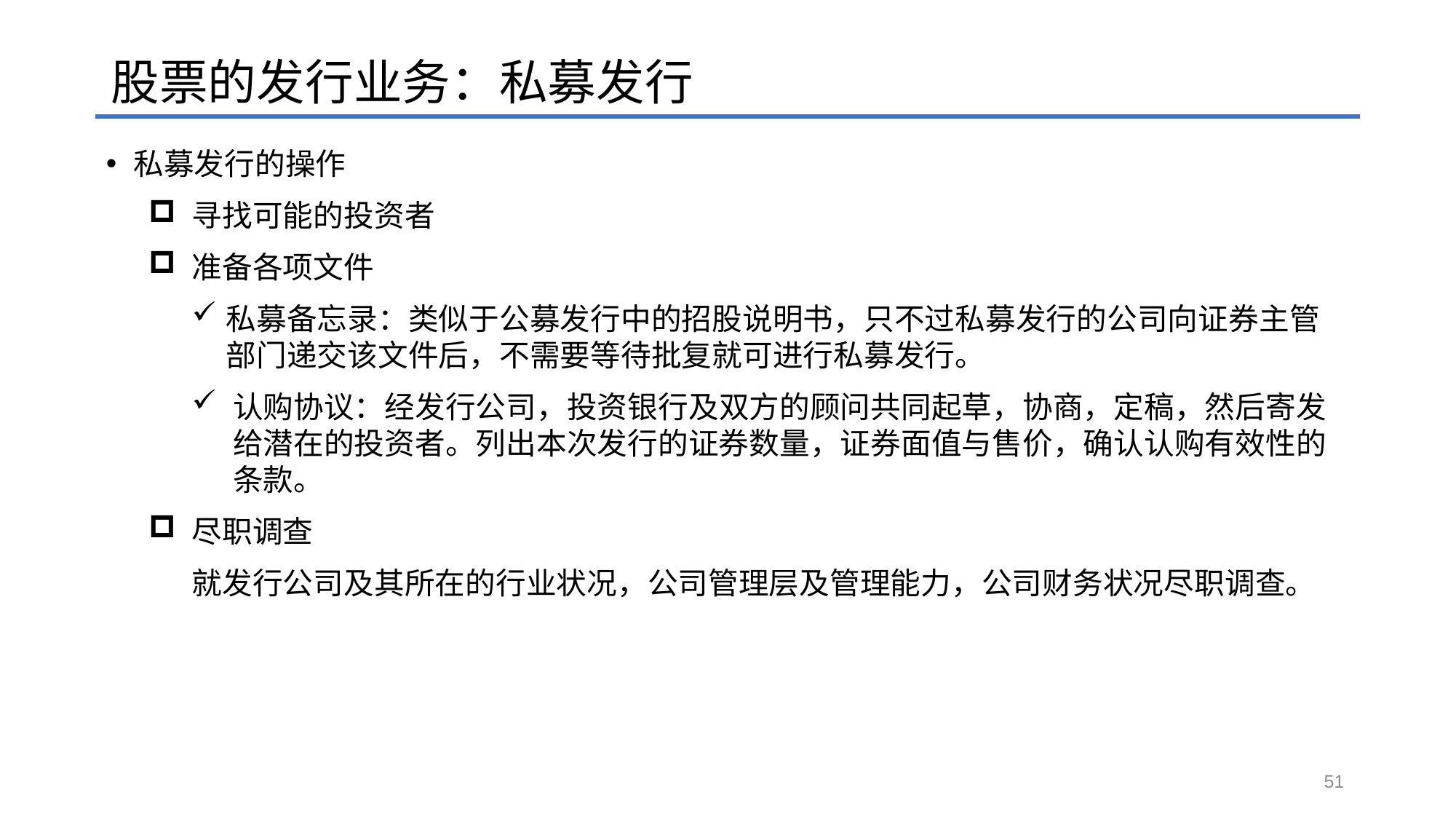

# 股票的发行业务：私募发行
私募发行的操作
寻找可能的投资者
准备各项文件
私募备忘录：类似于公募发行中的招股说明书，只不过私募发行的公司向证券主管部门递交该文件后，不需要等待批复就可进行私募发行。
认购协议：经发行公司，投资银行及双方的顾问共同起草，协商，定稿，然后寄发给潜在的投资者。列出本次发行的证券数量，证券面值与售价，确认认购有效性的条款。
尽职调查
就发行公司及其所在的行业状况，公司管理层及管理能力，公司财务状况尽职调查。
51